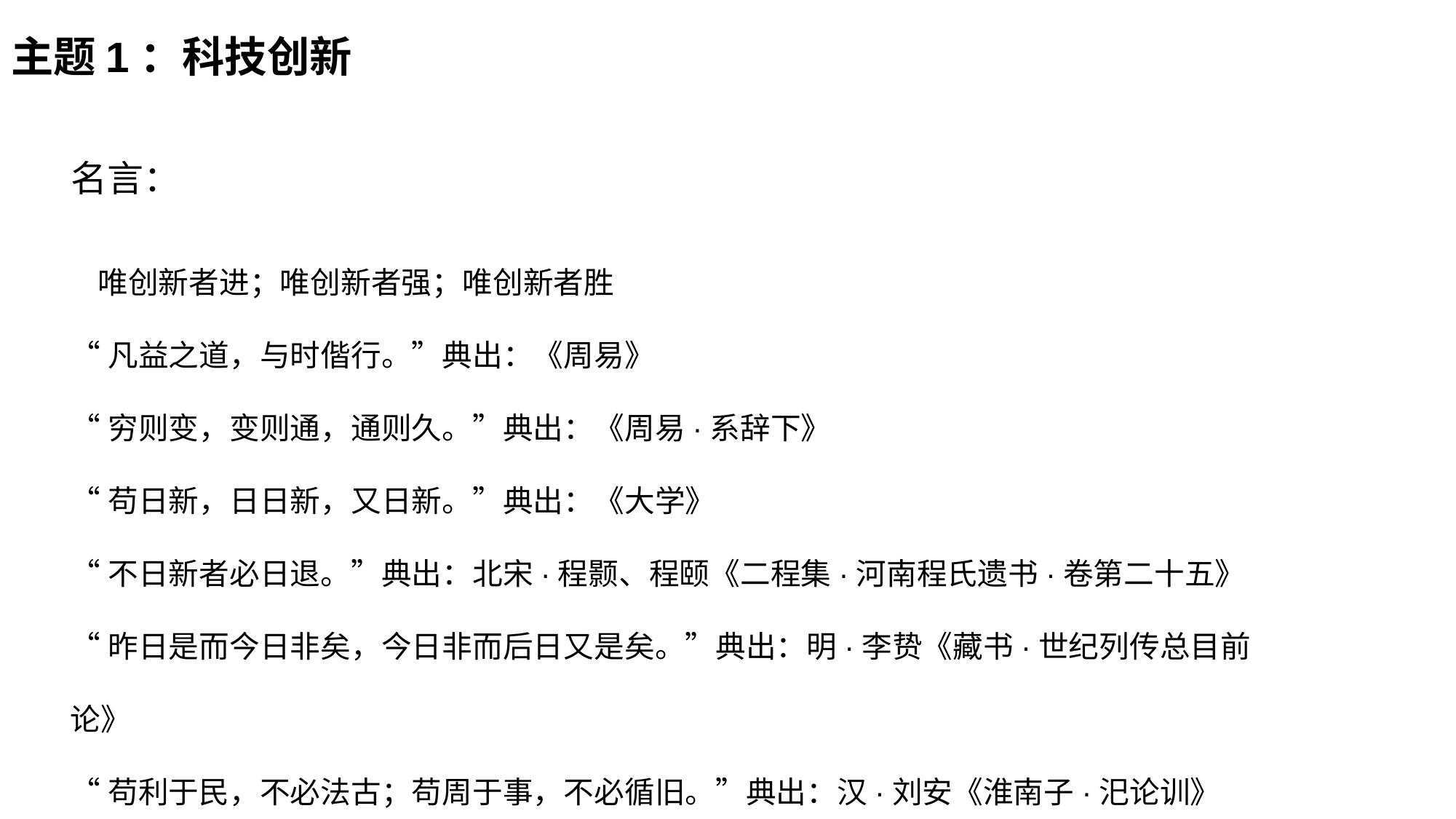

主题1：科技创新
名言：
   唯创新者进；唯创新者强；唯创新者胜
“凡益之道，与时偕行。”典出：《周易》
“穷则变，变则通，通则久。”典出：《周易·系辞下》
“苟日新，日日新，又日新。”典出：《大学》
“不日新者必日退。”典出：北宋·程颢、程颐《二程集·河南程氏遗书·卷第二十五》
“昨日是而今日非矣，今日非而后日又是矣。”典出：明·李贽《藏书·世纪列传总目前论》
“苟利于民，不必法古；苟周于事，不必循旧。”典出：汉·刘安《淮南子·汜论训》